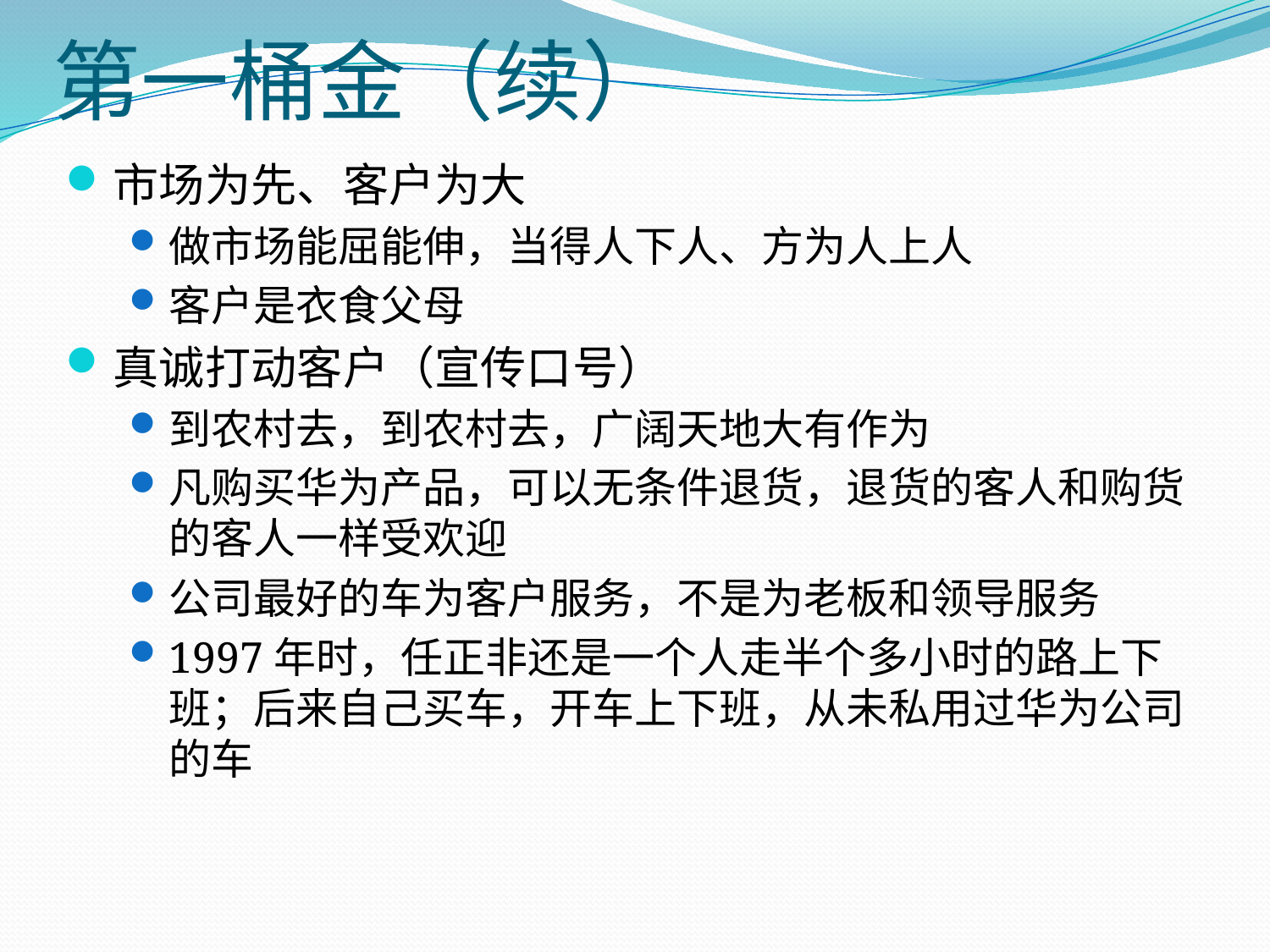

# 第一桶金（续）
市场为先、客户为大
做市场能屈能伸，当得人下人、方为人上人
客户是衣食父母
真诚打动客户（宣传口号）
到农村去，到农村去，广阔天地大有作为
凡购买华为产品，可以无条件退货，退货的客人和购货的客人一样受欢迎
公司最好的车为客户服务，不是为老板和领导服务
1997年时，任正非还是一个人走半个多小时的路上下班；后来自己买车，开车上下班，从未私用过华为公司的车